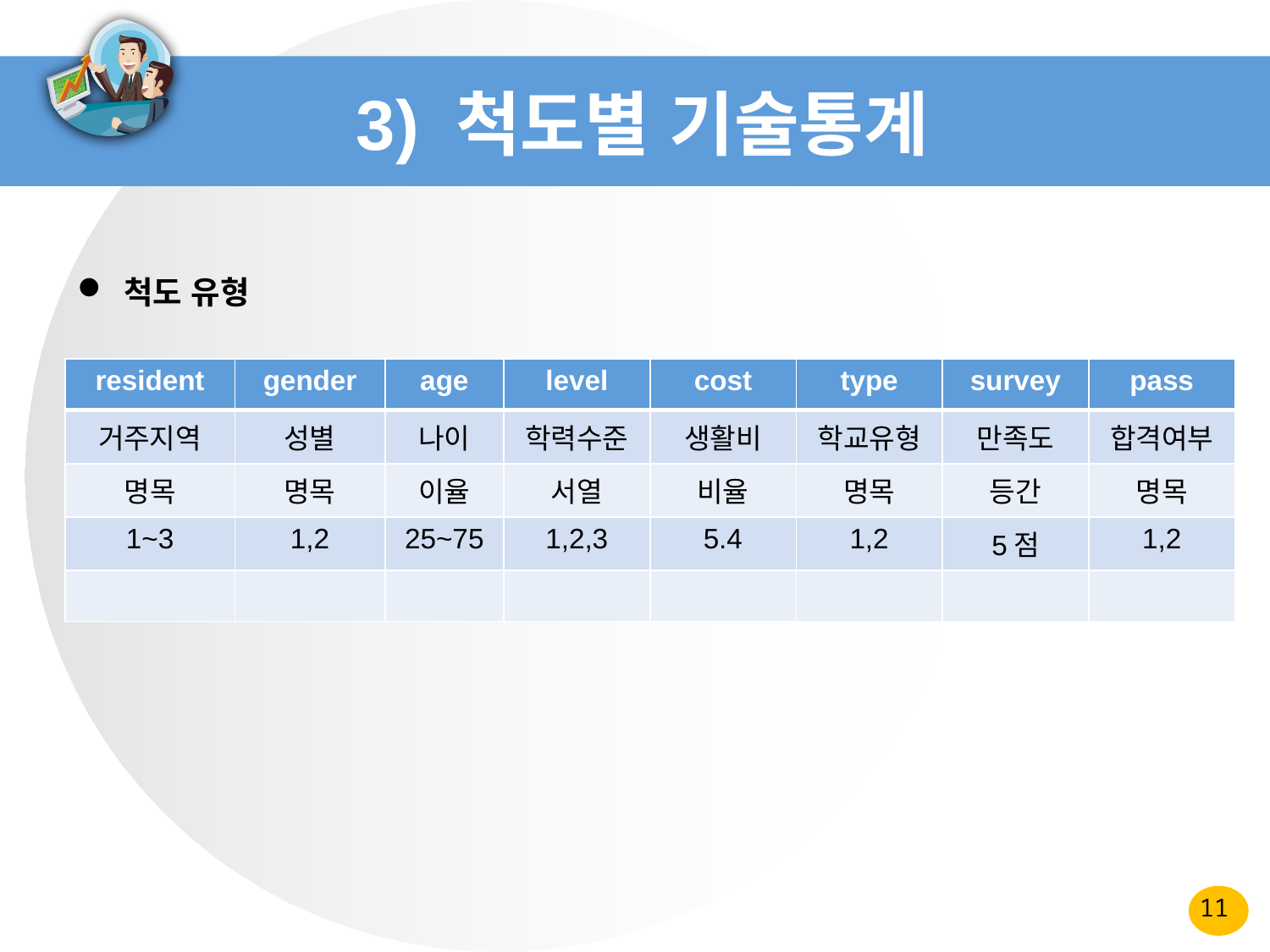

# 3) 척도별 기술통계
 척도 유형
| resident | gender | age | level | cost | type | survey | pass |
| --- | --- | --- | --- | --- | --- | --- | --- |
| 거주지역 | 성별 | 나이 | 학력수준 | 생활비 | 학교유형 | 만족도 | 합격여부 |
| 명목 | 명목 | 이율 | 서열 | 비율 | 명목 | 등간 | 명목 |
| 1~3 | 1,2 | 25~75 | 1,2,3 | 5.4 | 1,2 | 5점 | 1,2 |
|  |  |  |  |  |  |  |  |
11